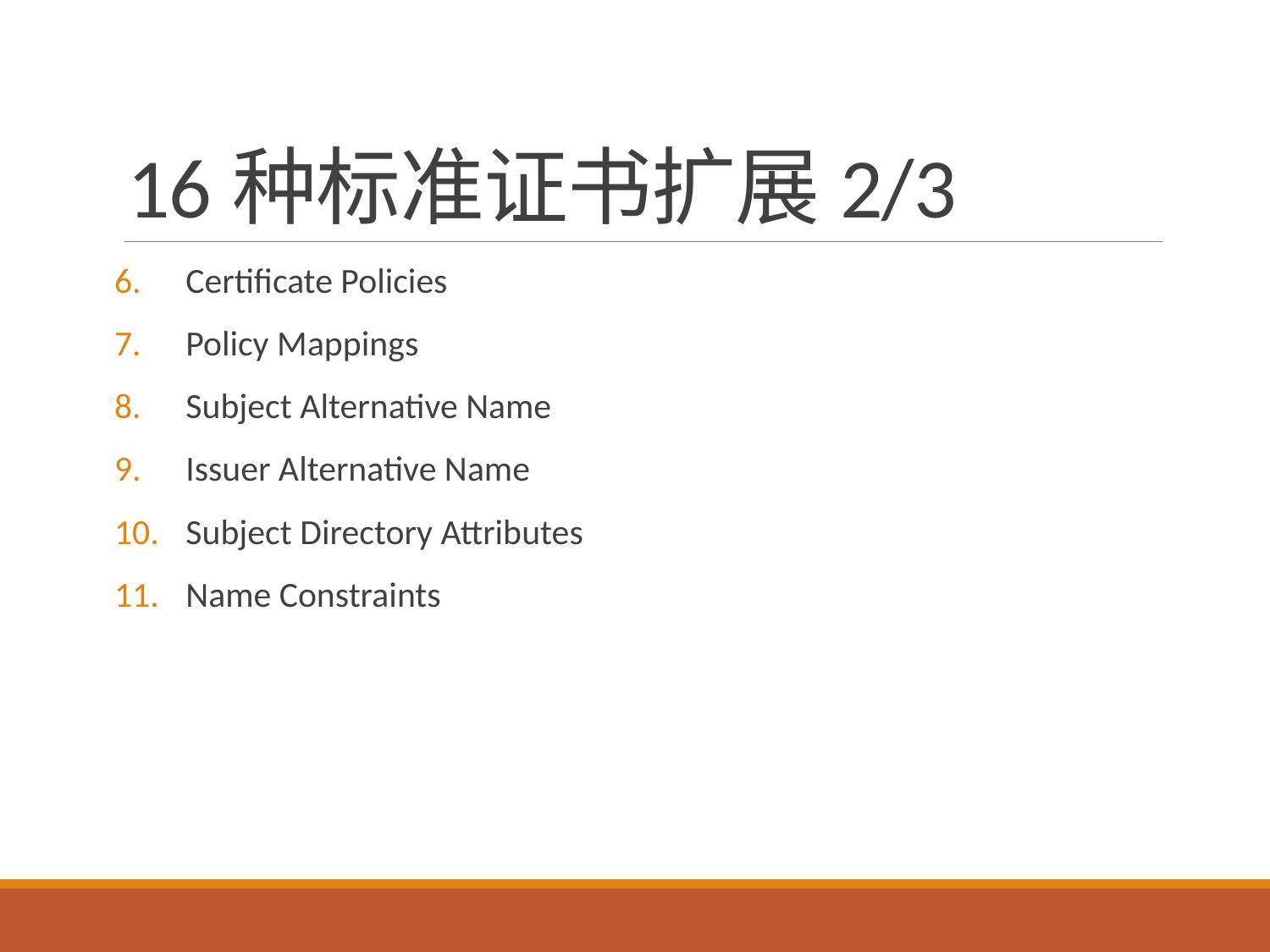

# 16种标准证书扩展2/3
Certificate Policies
Policy Mappings
Subject Alternative Name
Issuer Alternative Name
Subject Directory Attributes
Name Constraints
6